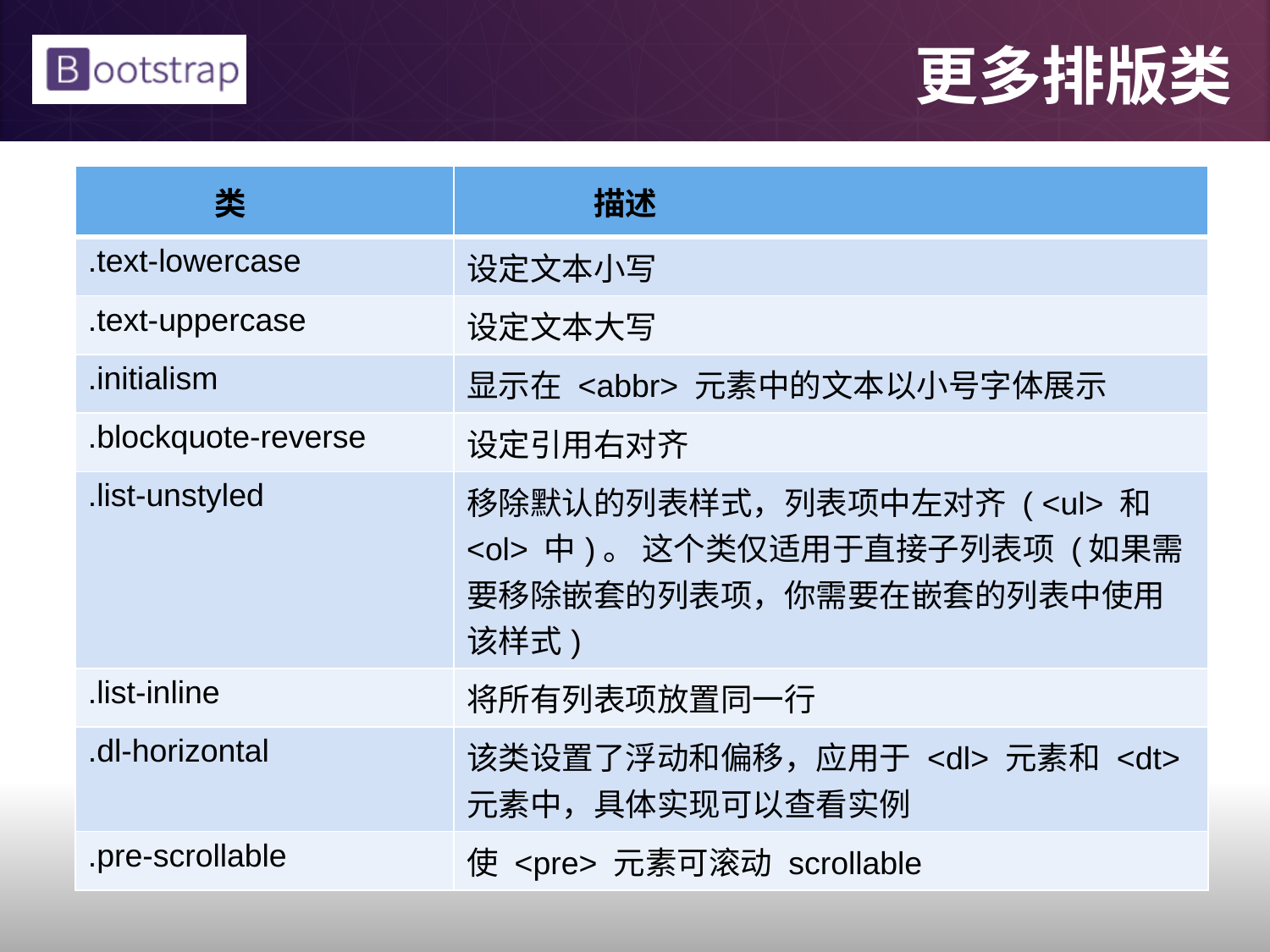

# 更多排版类
| 类 | 描述 |
| --- | --- |
| .text-lowercase | 设定文本小写 |
| .text-uppercase | 设定文本大写 |
| .initialism | 显示在 <abbr> 元素中的文本以小号字体展示 |
| .blockquote-reverse | 设定引用右对齐 |
| .list-unstyled | 移除默认的列表样式，列表项中左对齐 ( <ul> 和 <ol> 中)。 这个类仅适用于直接子列表项 (如果需要移除嵌套的列表项，你需要在嵌套的列表中使用该样式) |
| .list-inline | 将所有列表项放置同一行 |
| .dl-horizontal | 该类设置了浮动和偏移，应用于 <dl> 元素和 <dt> 元素中，具体实现可以查看实例 |
| .pre-scrollable | 使 <pre> 元素可滚动 scrollable |